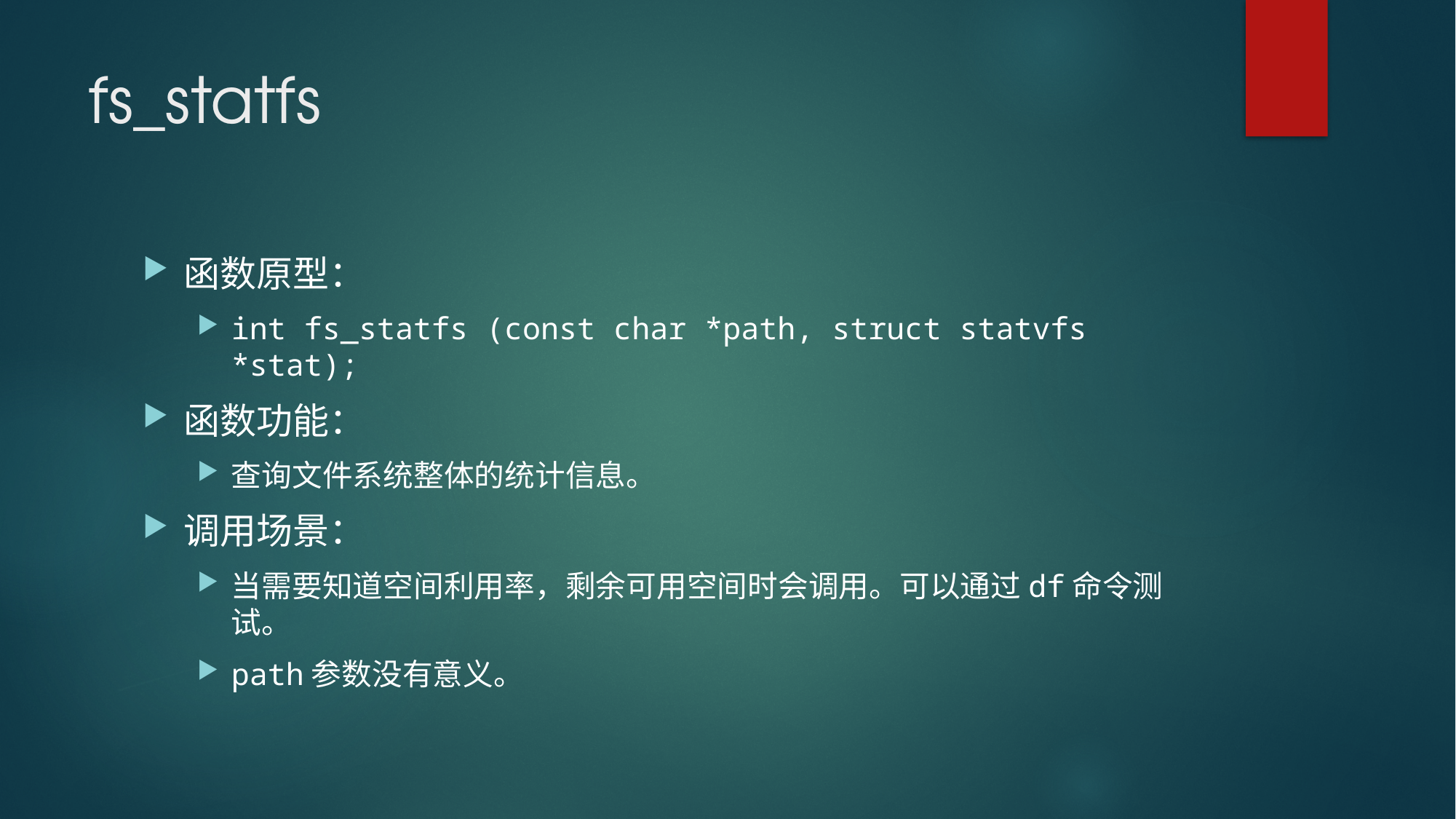

# fs_statfs
函数原型：
int fs_statfs (const char *path, struct statvfs *stat);
函数功能：
查询文件系统整体的统计信息。
调用场景：
当需要知道空间利用率，剩余可用空间时会调用。可以通过df命令测试。
path参数没有意义。